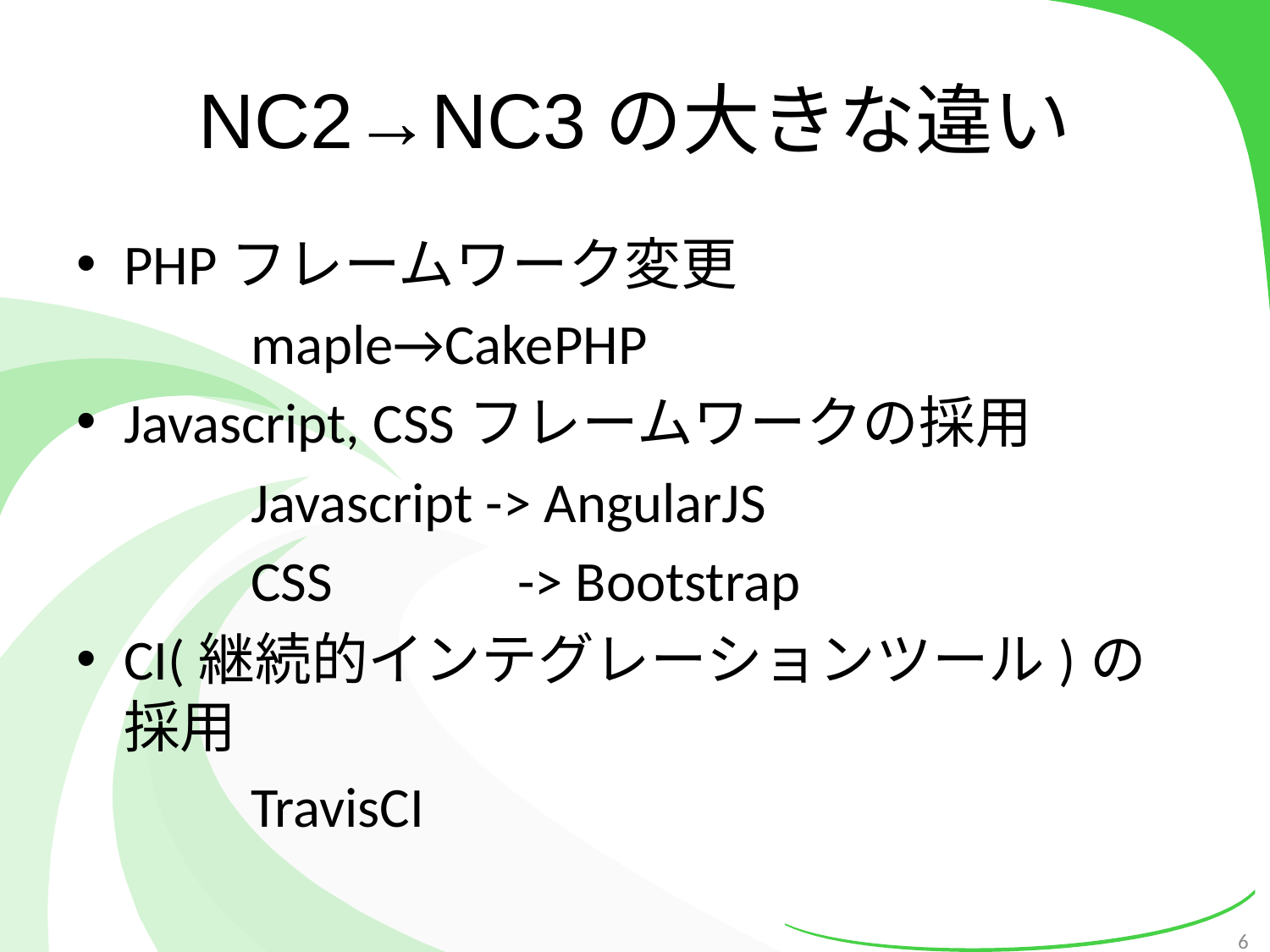

# NC2→NC3の大きな違い
PHPフレームワーク変更
		maple→CakePHP
Javascript, CSSフレームワークの採用
		Javascript -> AngularJS
		CSS		 -> Bootstrap
CI(継続的インテグレーションツール)の採用
		TravisCI

6